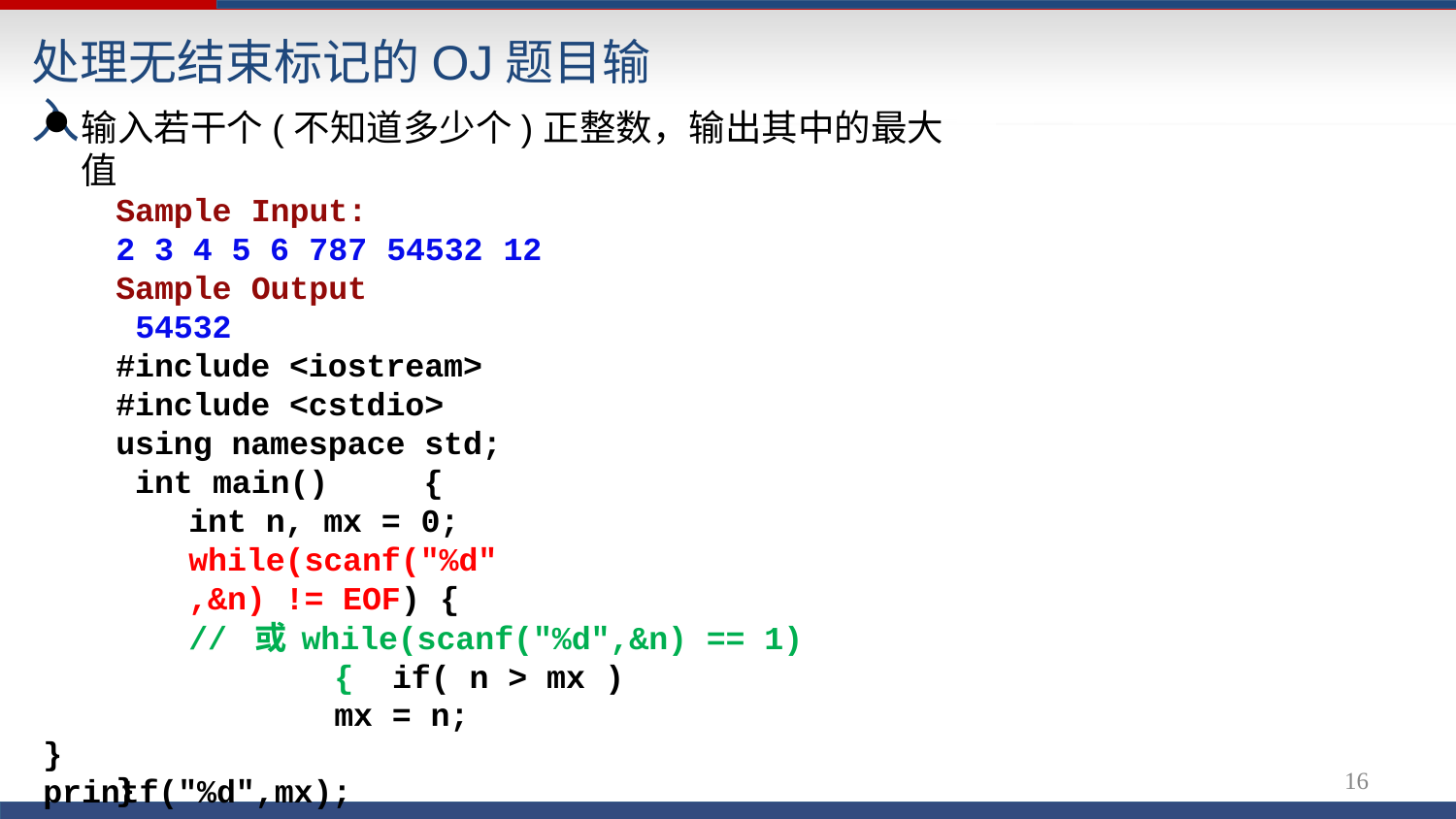

# 处理无结束标记的OJ题目输入
输入若干个(不知道多少个)正整数，输出其中的最大值
Sample Input:
2 3 4 5 6 787 54532 12
Sample Output  54532
#include <iostream>  #include <cstdio>  using namespace std;  int main()	{
int n, mx = 0;
while(scanf("%d",&n) != EOF) {
// 或 while(scanf("%d",&n) == 1) {  if( n > mx )
mx = n;
}
printf("%d",mx);
return 0;
16
}